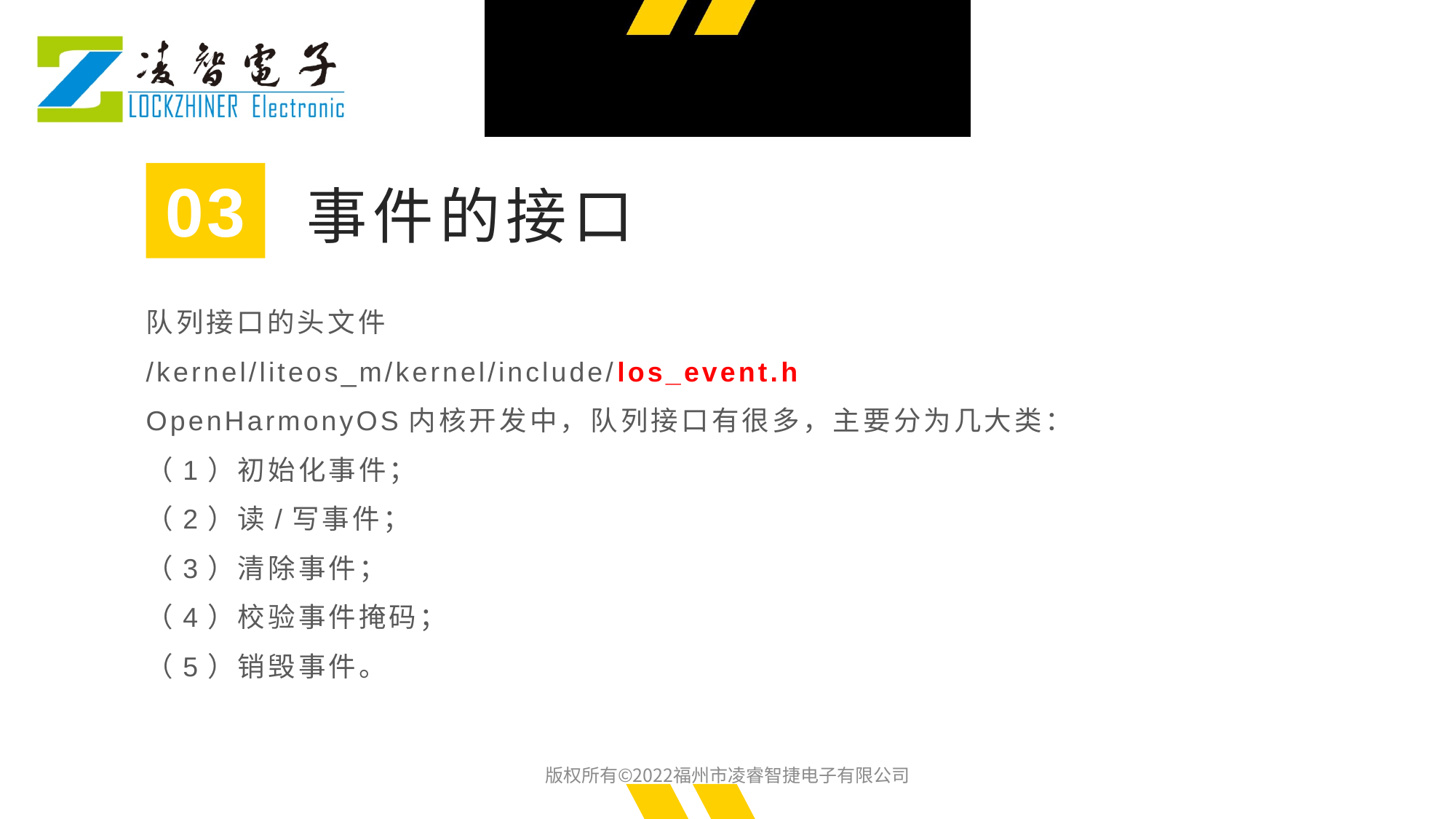

03
事件的接口
队列接口的头文件
/kernel/liteos_m/kernel/include/los_event.h
OpenHarmonyOS内核开发中，队列接口有很多，主要分为几大类：
（1）初始化事件；
（2）读/写事件；
（3）清除事件；
（4）校验事件掩码；
（5）销毁事件。
版权所有©2022福州市凌睿智捷电子有限公司
6